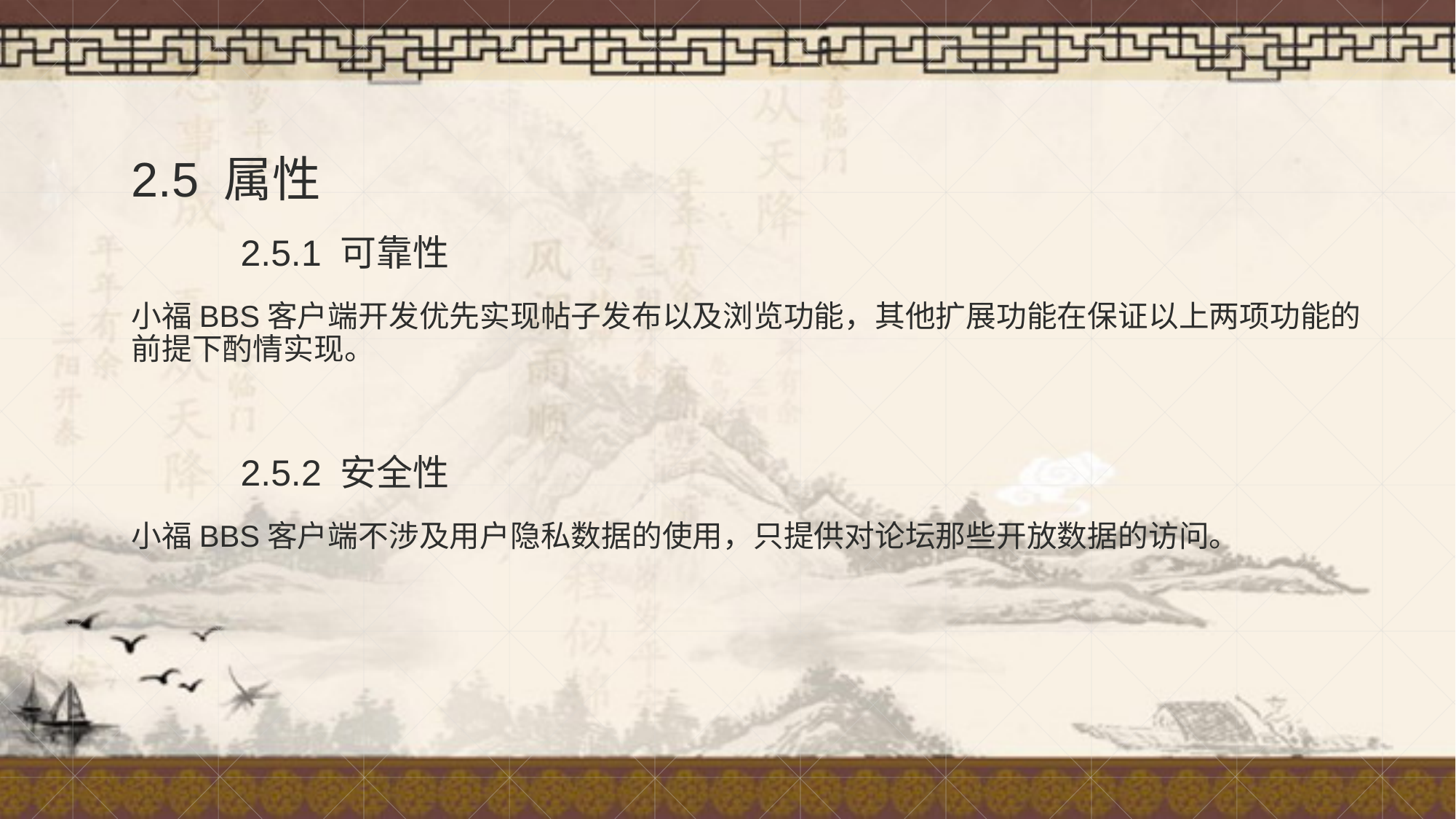

2.5 属性
	2.5.1 可靠性
小福BBS客户端开发优先实现帖子发布以及浏览功能，其他扩展功能在保证以上两项功能的前提下酌情实现。

	2.5.2 安全性
小福BBS客户端不涉及用户隐私数据的使用，只提供对论坛那些开放数据的访问。